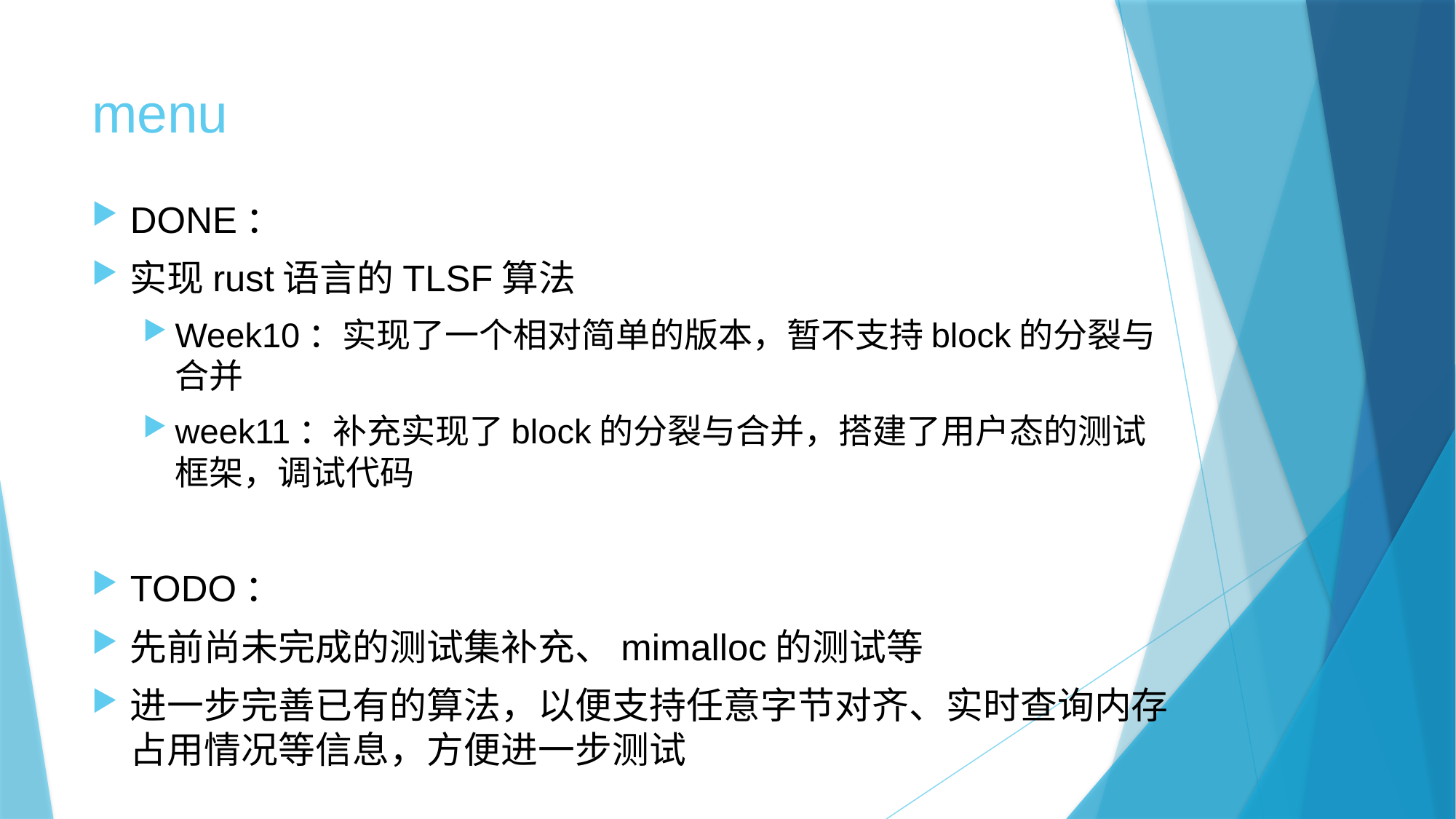

# menu
DONE：
实现rust语言的TLSF算法
Week10：实现了一个相对简单的版本，暂不支持block的分裂与合并
week11：补充实现了block的分裂与合并，搭建了用户态的测试框架，调试代码

TODO：
先前尚未完成的测试集补充、mimalloc的测试等
进一步完善已有的算法，以便支持任意字节对齐、实时查询内存占用情况等信息，方便进一步测试